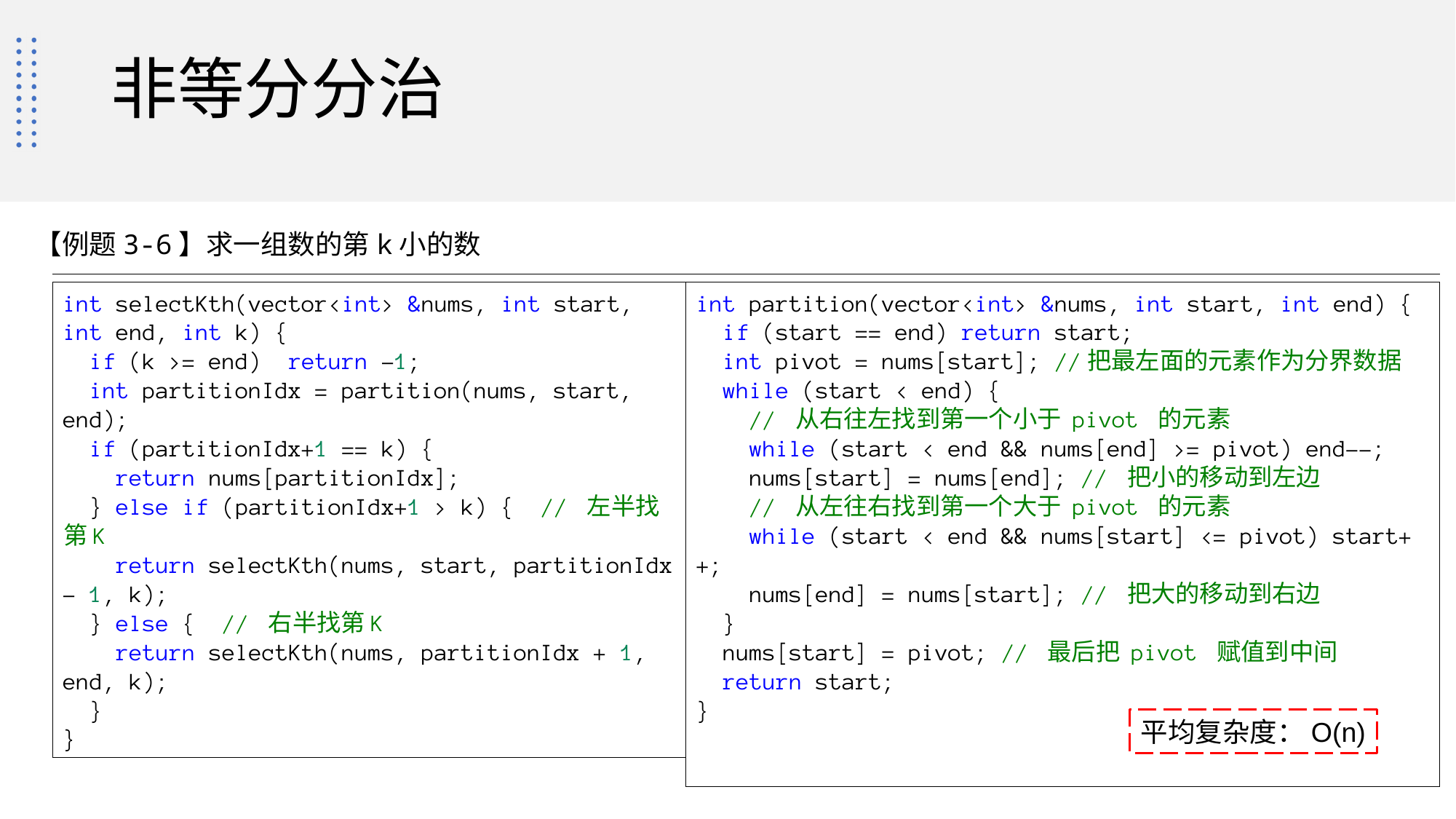

# 非等分分治
【例题3-6】求一组数的第k小的数
int selectKth(vector<int> &nums, int start, int end, int k) {
  if (k >= end)  return -1;
  int partitionIdx = partition(nums, start, end);
  if (partitionIdx+1 == k) {
    return nums[partitionIdx];
  } else if (partitionIdx+1 > k) {  // 左半找第K
    return selectKth(nums, start, partitionIdx - 1, k);
  } else {  // 右半找第K
    return selectKth(nums, partitionIdx + 1, end, k);
  }
}
int partition(vector<int> &nums, int start, int end) {
  if (start == end) return start;
  int pivot = nums[start]; //把最左面的元素作为分界数据
  while (start < end) {
    // 从右往左找到第一个小于 pivot 的元素
    while (start < end && nums[end] >= pivot) end--;
    nums[start] = nums[end]; // 把小的移动到左边
    // 从左往右找到第一个大于 pivot 的元素
    while (start < end && nums[start] <= pivot) start++;
    nums[end] = nums[start]; // 把大的移动到右边
  }
  nums[start] = pivot; // 最后把 pivot 赋值到中间
  return start;
}

平均复杂度：O(n)